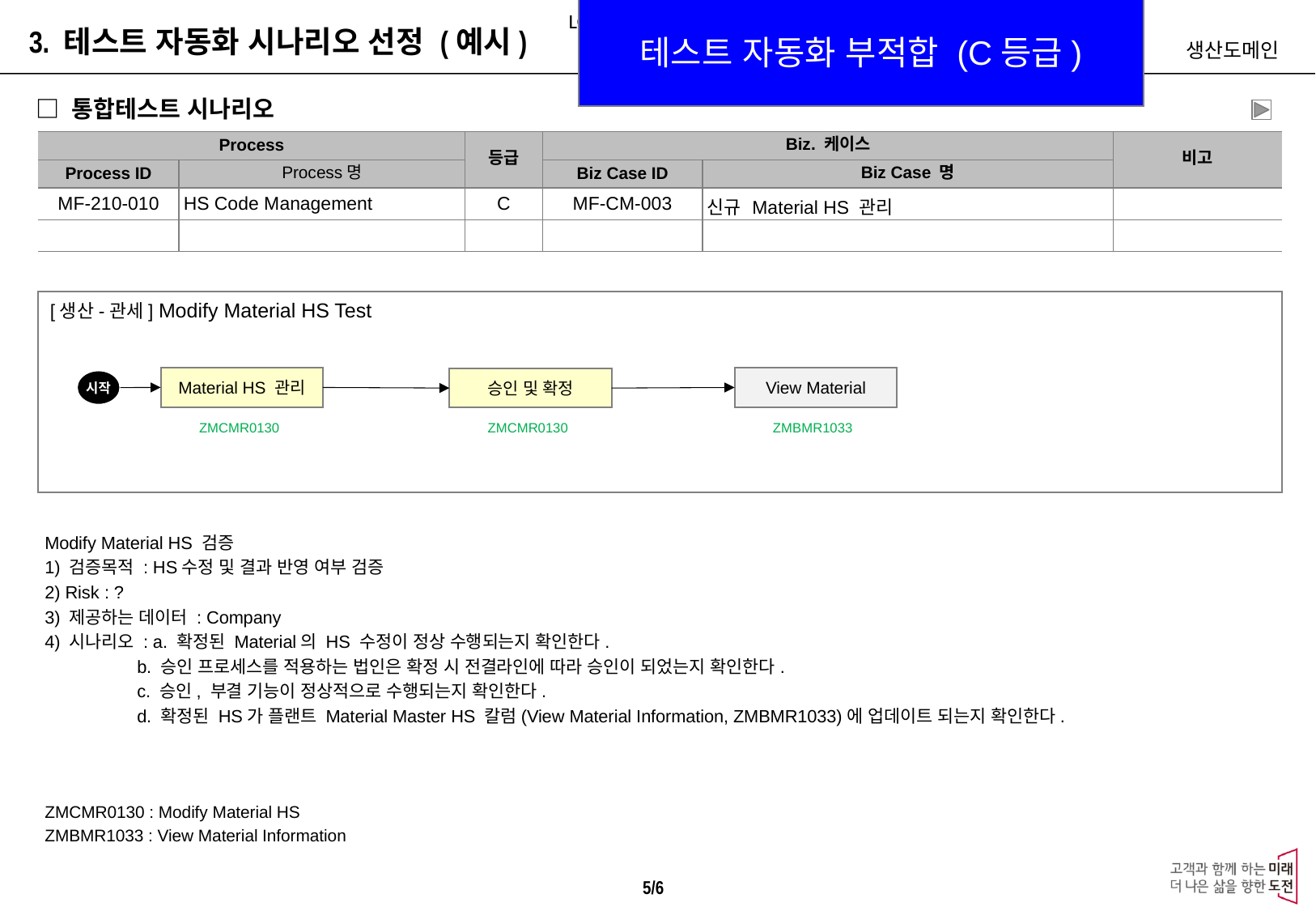

테스트 자동화 부적합 (C등급)
3. 테스트 자동화 시나리오 선정 (예시)
생산도메인
□ 통합테스트 시나리오

| Process |  | 등급 | Biz. 케이스 |  | 비고 |
| --- | --- | --- | --- | --- | --- |
| Process ID | Process명 |  | Biz Case ID | Biz Case 명 |  |
| MF-210-010 | HS Code Management | C | MF-CM-003 | 신규 Material HS 관리 |  |
|  |  |  |  |  |  |
[생산-관세] Modify Material HS Test
View Material
Material HS 관리
승인 및 확정
시작
ZMCMR0130
ZMCMR0130
ZMBMR1033
Modify Material HS 검증
1) 검증목적 : HS수정 및 결과 반영 여부 검증
2) Risk : ?
3) 제공하는 데이터 : Company
4) 시나리오 : a. 확정된 Material의 HS 수정이 정상 수행되는지 확인한다.
                   b. 승인 프로세스를 적용하는 법인은 확정 시 전결라인에 따라 승인이 되었는지 확인한다.
                   c. 승인, 부결 기능이 정상적으로 수행되는지 확인한다.
                   d. 확정된 HS가 플랜트 Material Master HS 칼럼(View Material Information, ZMBMR1033)에 업데이트 되는지 확인한다.
ZMCMR0130 : Modify Material HS
ZMBMR1033 : View Material Information
5/6